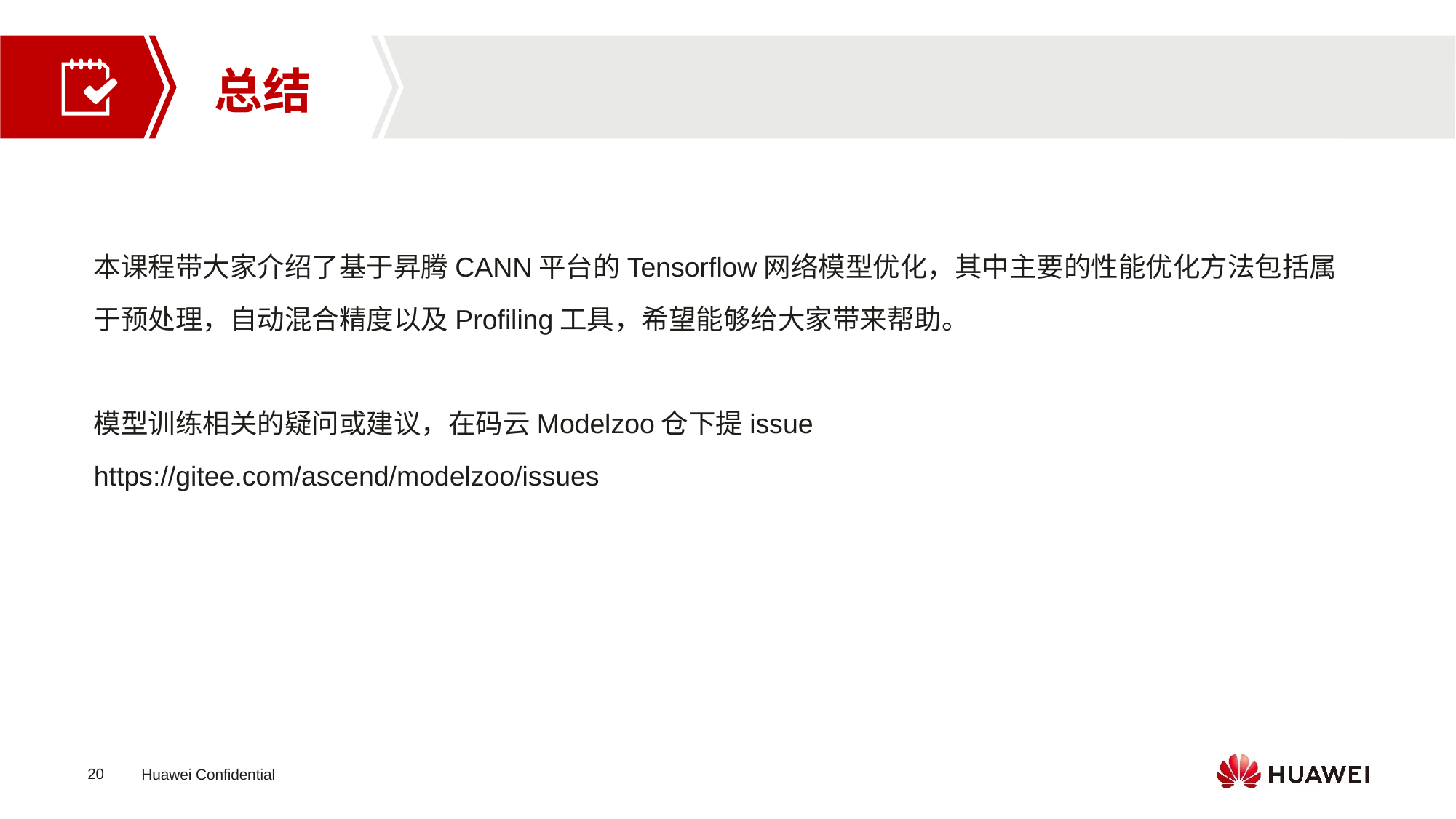

总结
本课程带大家介绍了基于昇腾CANN平台的Tensorflow网络模型优化，其中主要的性能优化方法包括属于预处理，自动混合精度以及Profiling工具，希望能够给大家带来帮助。

模型训练相关的疑问或建议，在码云Modelzoo仓下提issue
https://gitee.com/ascend/modelzoo/issues